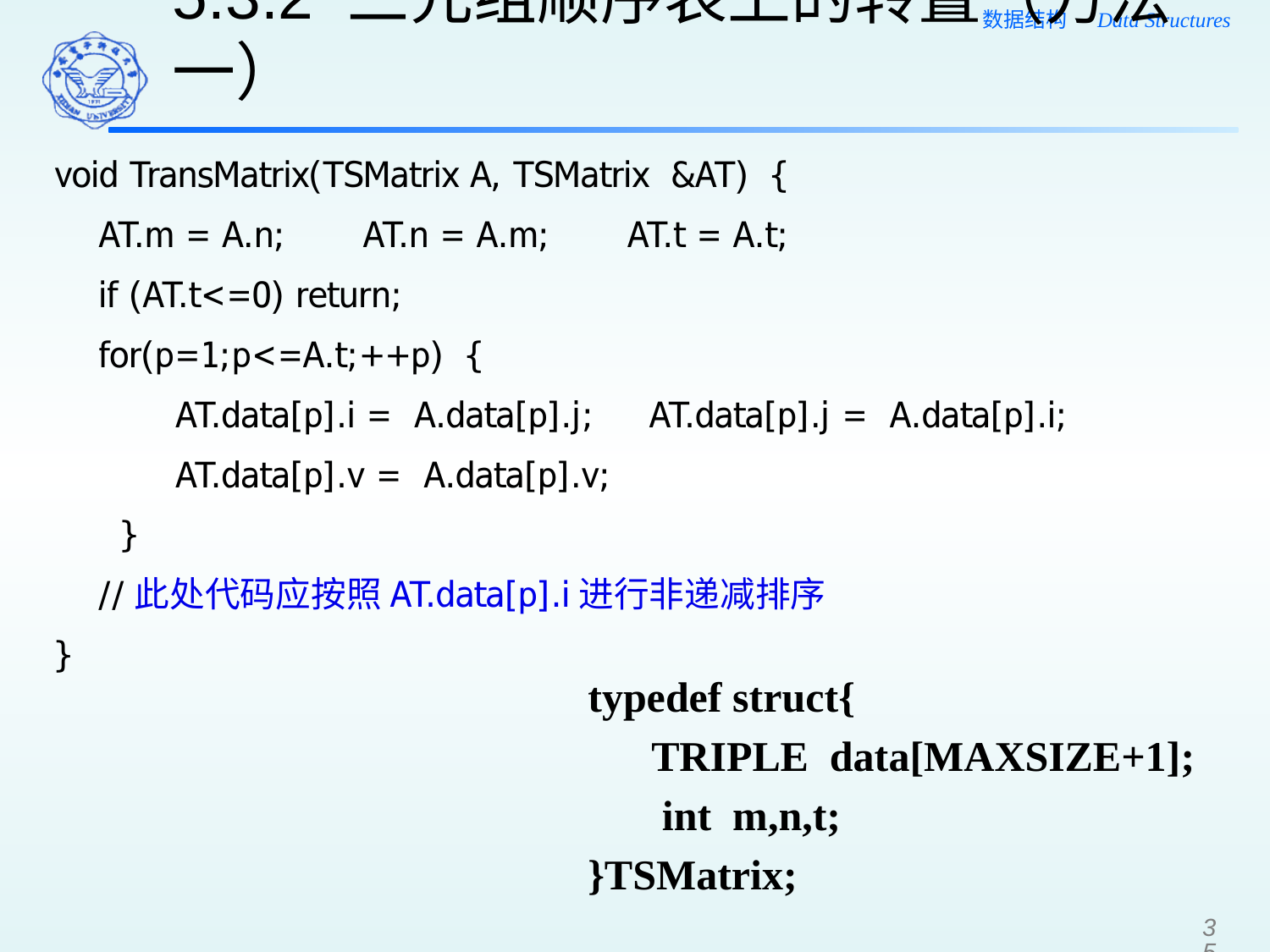

5.3.2 三元组顺序表上的转置（方法一）
void TransMatrix(TSMatrix A, TSMatrix  &AT)  {
    AT.m = A.n;       AT.n = A.m;       AT.t = A.t;
    if (AT.t<=0) return;
    for(p=1;p<=A.t;++p)  {
           AT.data[p].i =  A.data[p].j;     AT.data[p].j =  A.data[p].i;
           AT.data[p].v =  A.data[p].v;
      }
    //此处代码应按照AT.data[p].i进行非递减排序
}
typedef struct{
      TRIPLE  data[MAXSIZE+1];
       int  m,n,t;
}TSMatrix;
35